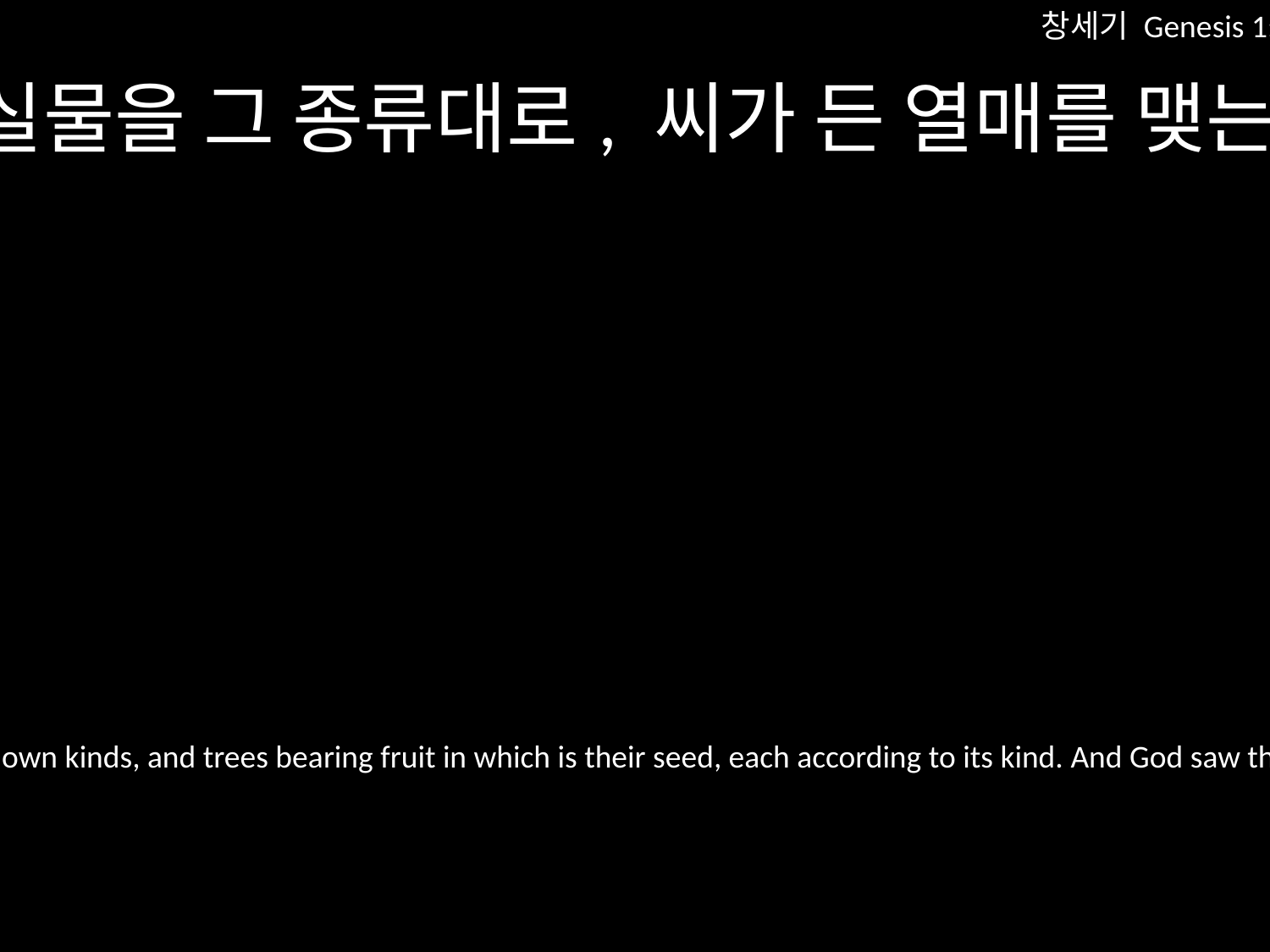

창세기 Genesis 1:12
땅이 식물, 곧 씨를 맺는 실물을 그 종류대로, 씨가 든 열매를 맺는 나무를 그 종류대로 냈습니다. 하나님께서 보시기에 좋았습니다.
The earth brought forth vegetation, plants yielding seed according to their own kinds, and trees bearing fruit in which is their seed, each according to its kind. And God saw that it was good.